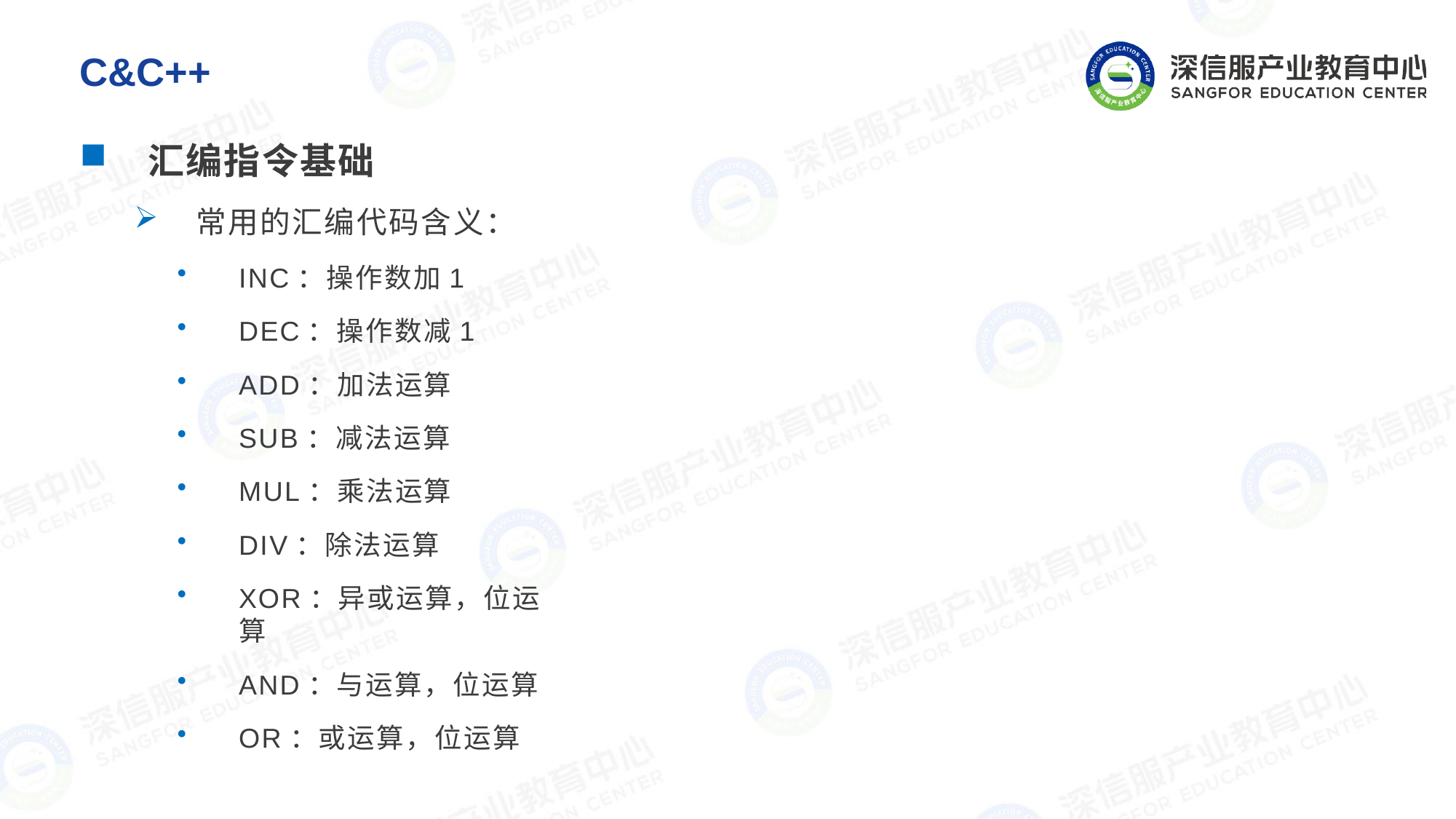

# C&C++
汇编指令基础
常用的汇编代码含义：
INC：操作数加1
DEC：操作数减1
ADD：加法运算
SUB：减法运算
MUL：乘法运算
DIV：除法运算
XOR：异或运算，位运算
AND：与运算，位运算
OR：或运算，位运算